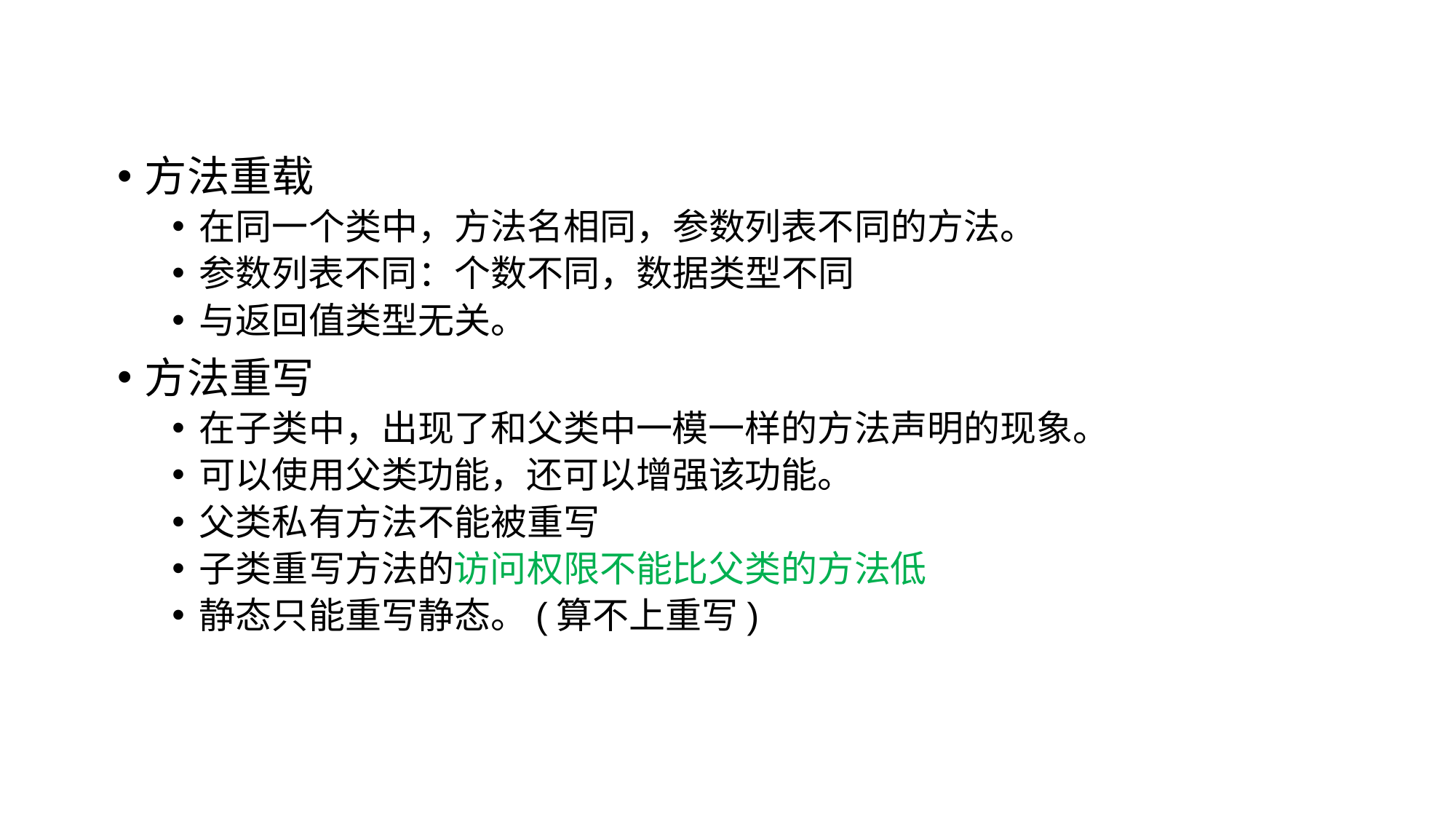

方法重载
在同一个类中，方法名相同，参数列表不同的方法。
参数列表不同：个数不同，数据类型不同
与返回值类型无关。
方法重写
在子类中，出现了和父类中一模一样的方法声明的现象。
可以使用父类功能，还可以增强该功能。
父类私有方法不能被重写
子类重写方法的访问权限不能比父类的方法低
静态只能重写静态。(算不上重写)